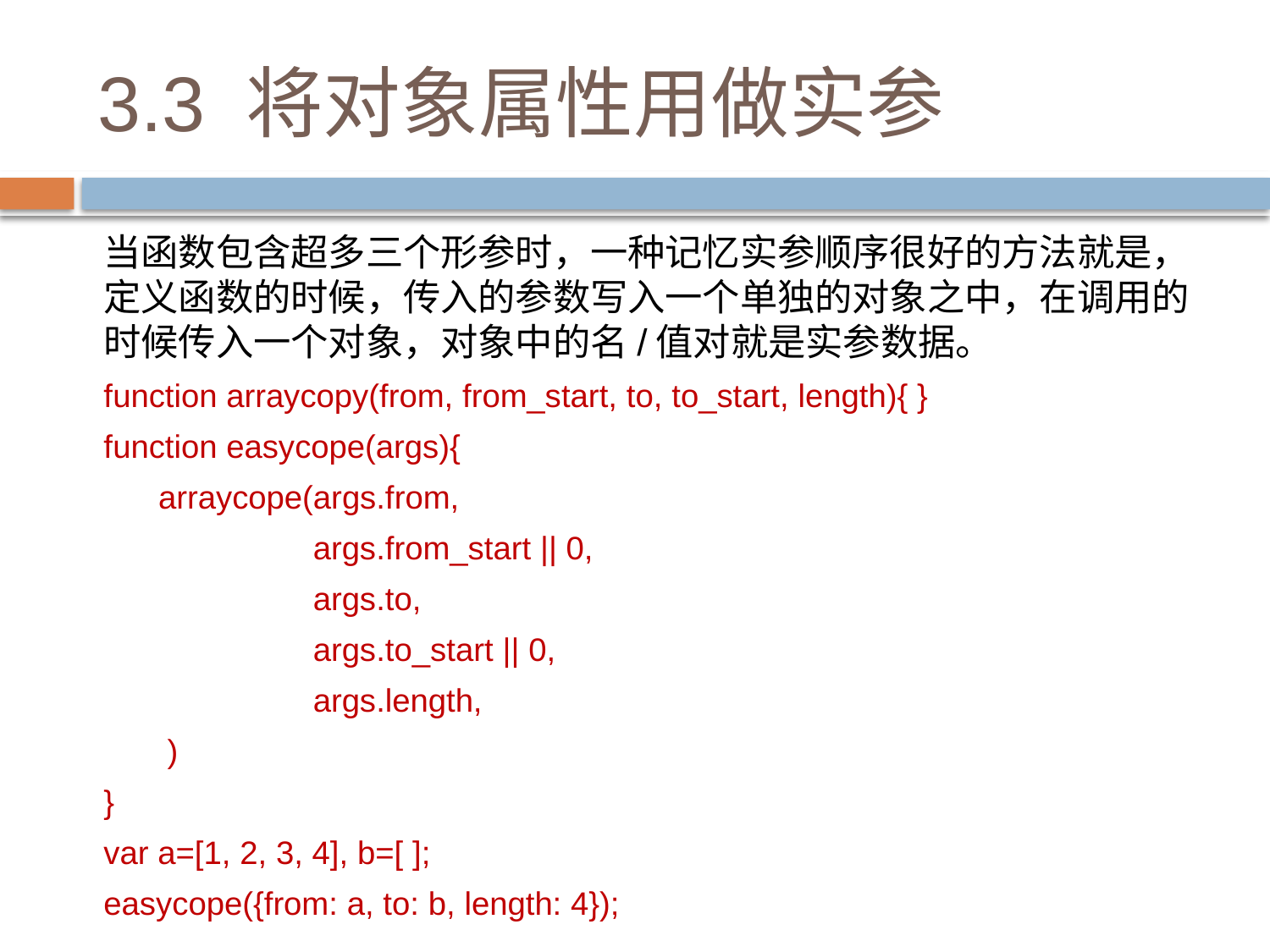

# 3.3 将对象属性用做实参
当函数包含超多三个形参时，一种记忆实参顺序很好的方法就是，定义函数的时候，传入的参数写入一个单独的对象之中，在调用的时候传入一个对象，对象中的名/值对就是实参数据。
function arraycopy(from, from_start, to, to_start, length){ }
function easycope(args){
      arraycope(args.from,
                       args.from_start || 0,
                       args.to,
                       args.to_start || 0,
                       args.length,
       )
}
var a=[1, 2, 3, 4], b=[ ];
easycope({from: a, to: b, length: 4});